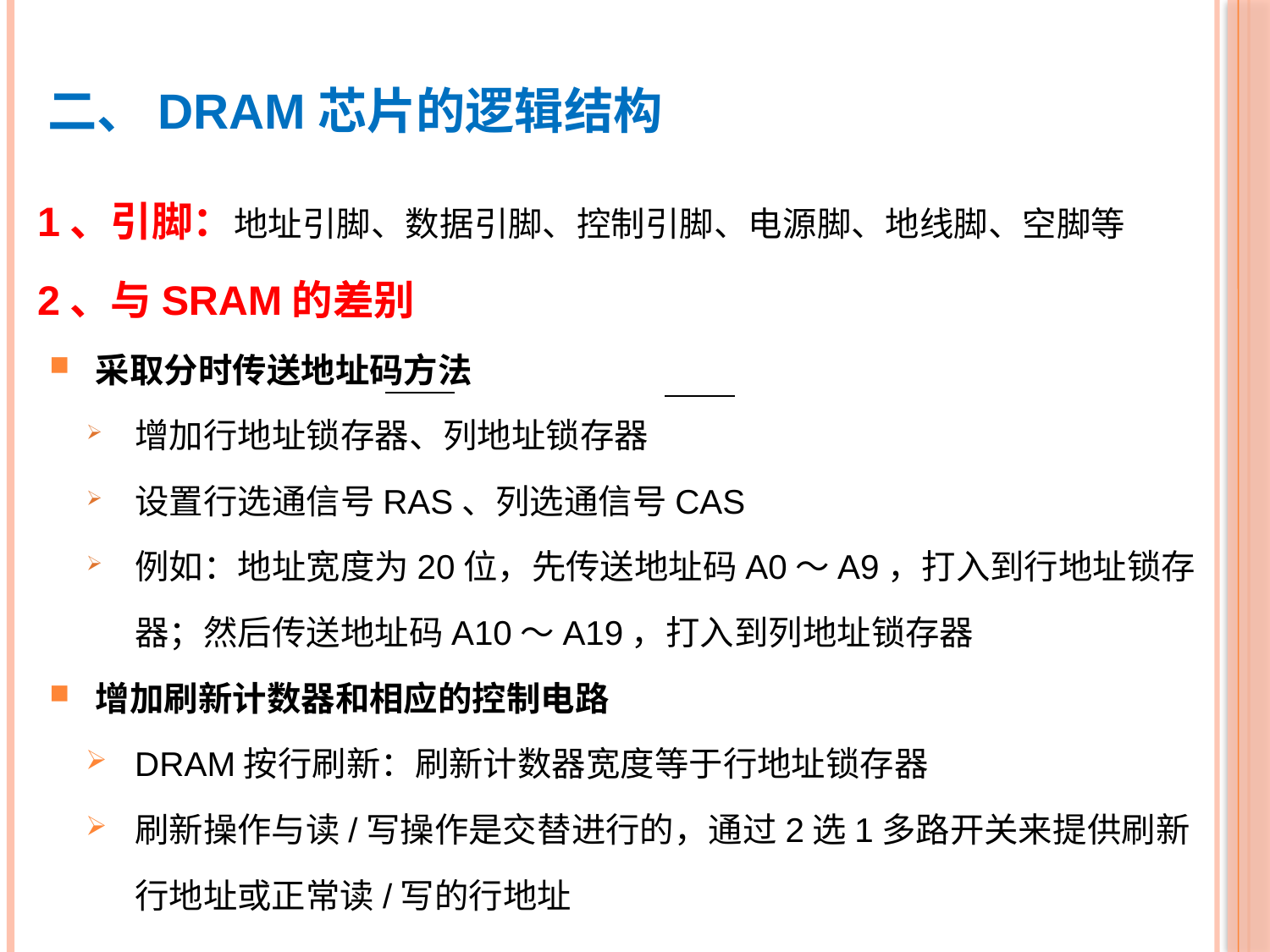

二、DRAM芯片的逻辑结构
1、引脚：地址引脚、数据引脚、控制引脚、电源脚、地线脚、空脚等
2、与SRAM的差别
采取分时传送地址码方法
增加行地址锁存器、列地址锁存器
设置行选通信号RAS、列选通信号CAS
例如：地址宽度为20位，先传送地址码A0～A9，打入到行地址锁存器；然后传送地址码A10～A19，打入到列地址锁存器
增加刷新计数器和相应的控制电路
DRAM按行刷新：刷新计数器宽度等于行地址锁存器
刷新操作与读/写操作是交替进行的，通过2选1多路开关来提供刷新行地址或正常读/写的行地址